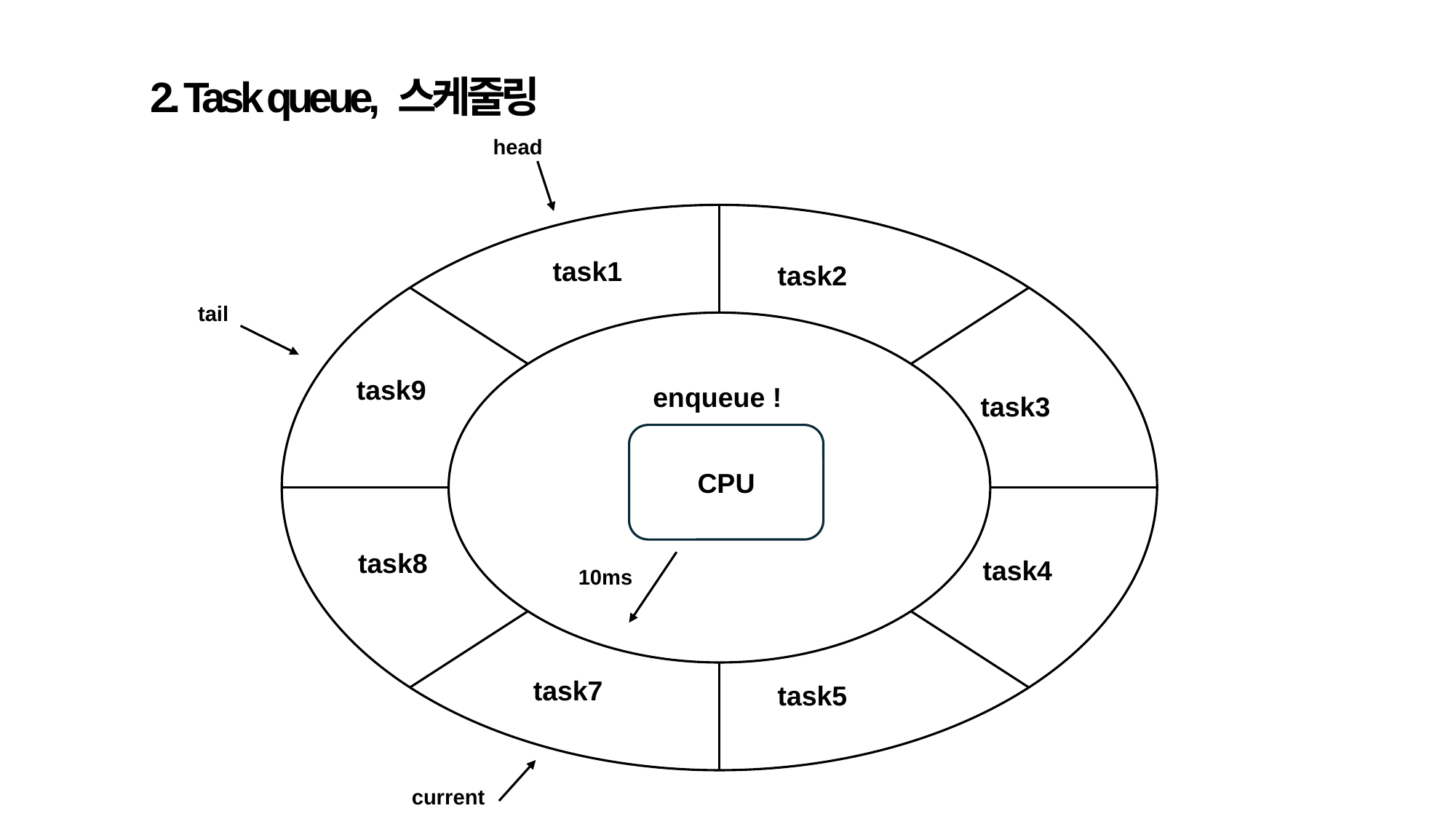

2. Task queue, 스케줄링
head

task1
task2
tail

task9
task3
task8
task4
10ms
task7
task5
current
CPU
enqueue !